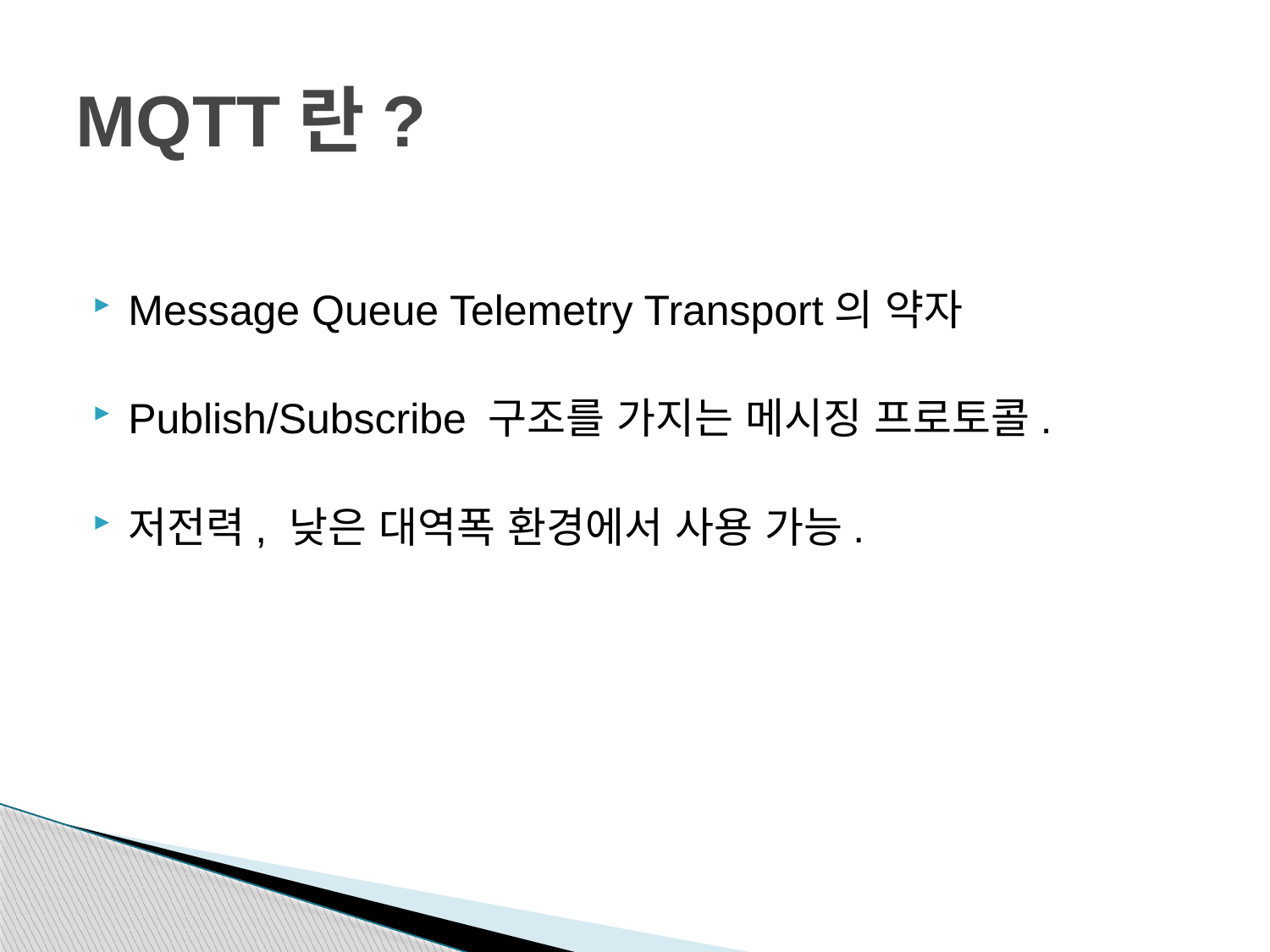

# MQTT란?
Message Queue Telemetry Transport의 약자
Publish/Subscribe 구조를 가지는 메시징 프로토콜.
저전력, 낮은 대역폭 환경에서 사용 가능.